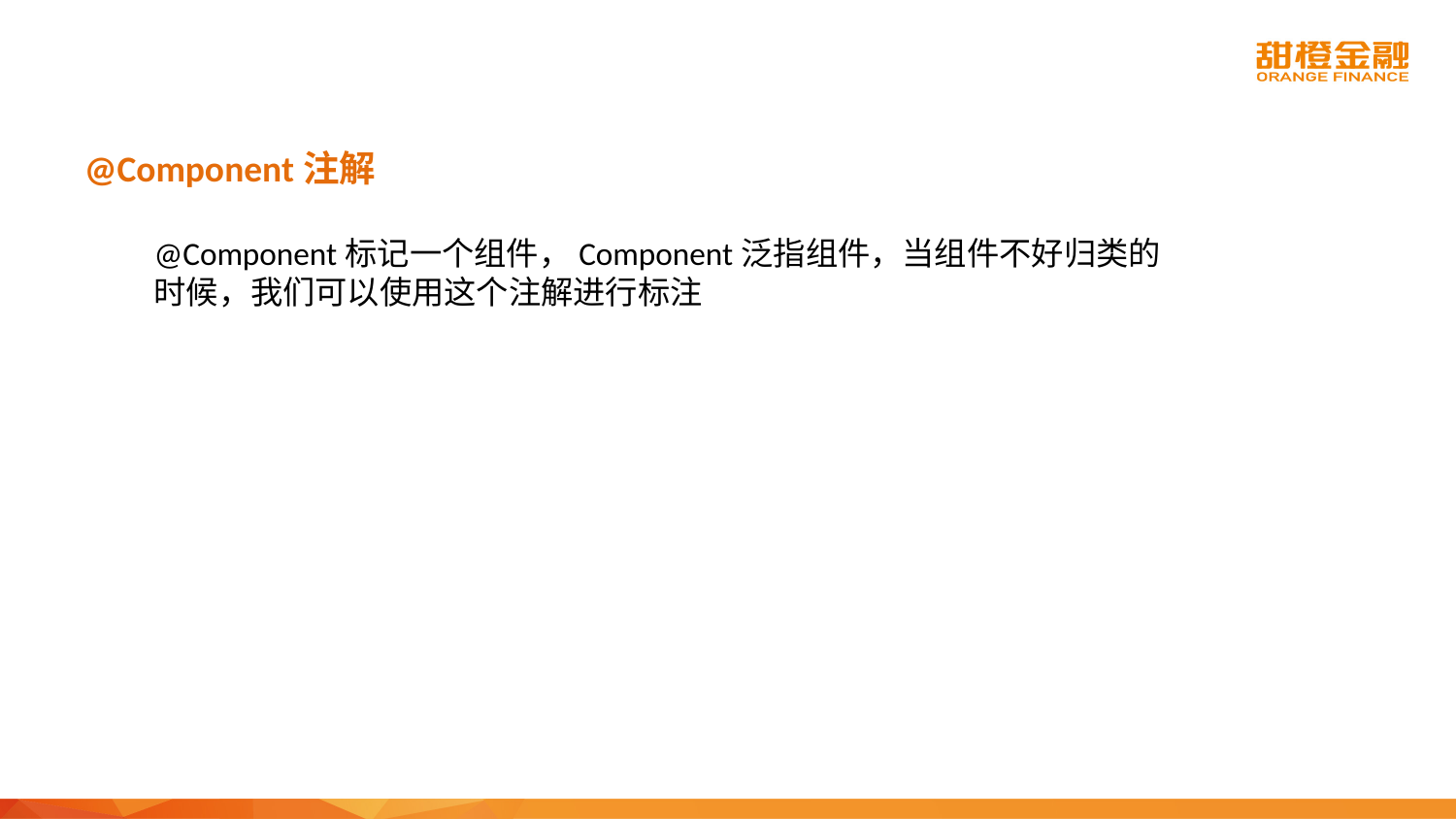

@Component注解
@Component标记一个组件，Component泛指组件，当组件不好归类的时候，我们可以使用这个注解进行标注